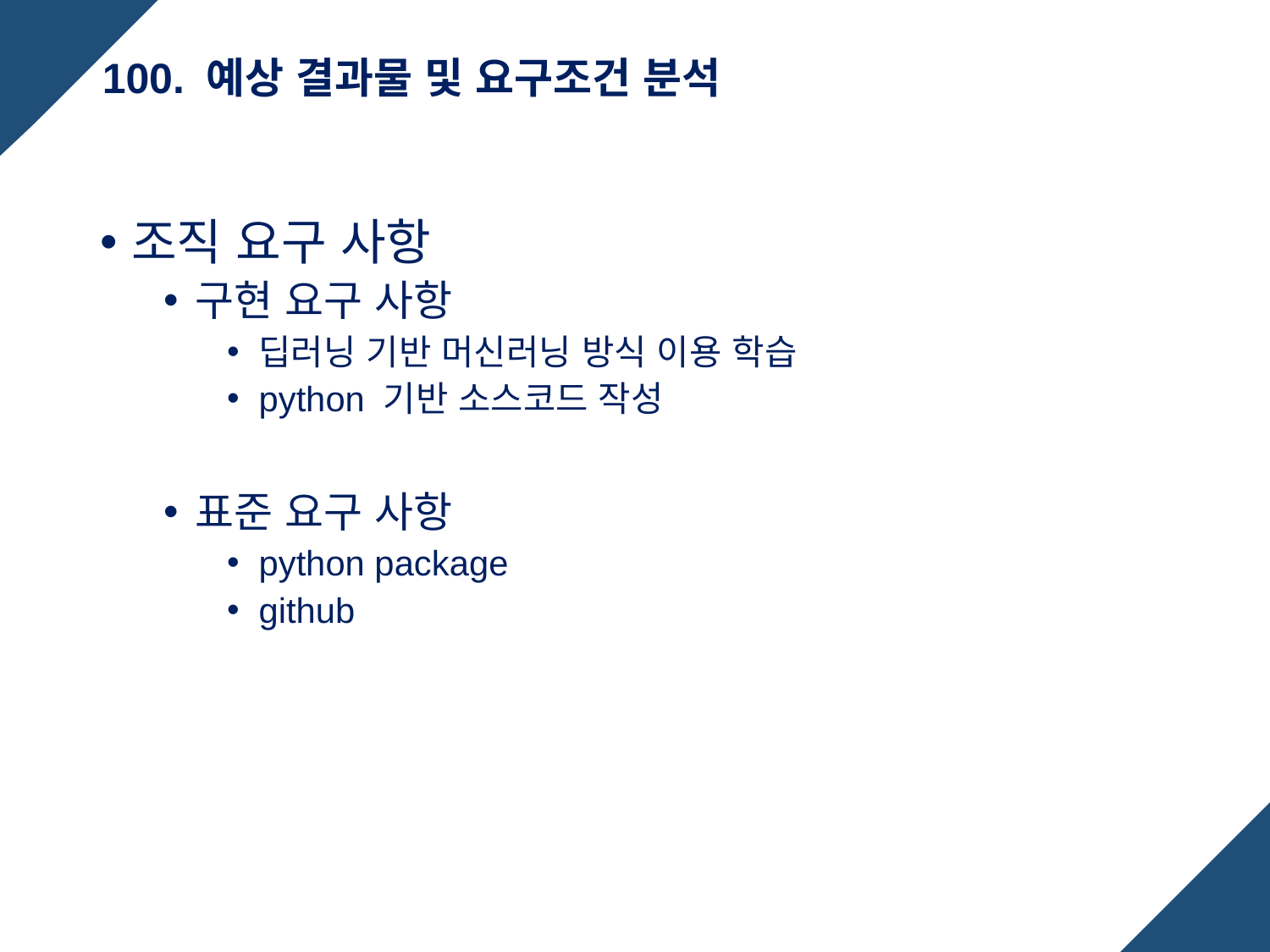

# 100. 예상 결과물 및 요구조건 분석

조직 요구 사항
구현 요구 사항
딥러닝 기반 머신러닝 방식 이용 학습
python 기반 소스코드 작성

표준 요구 사항
python package
github